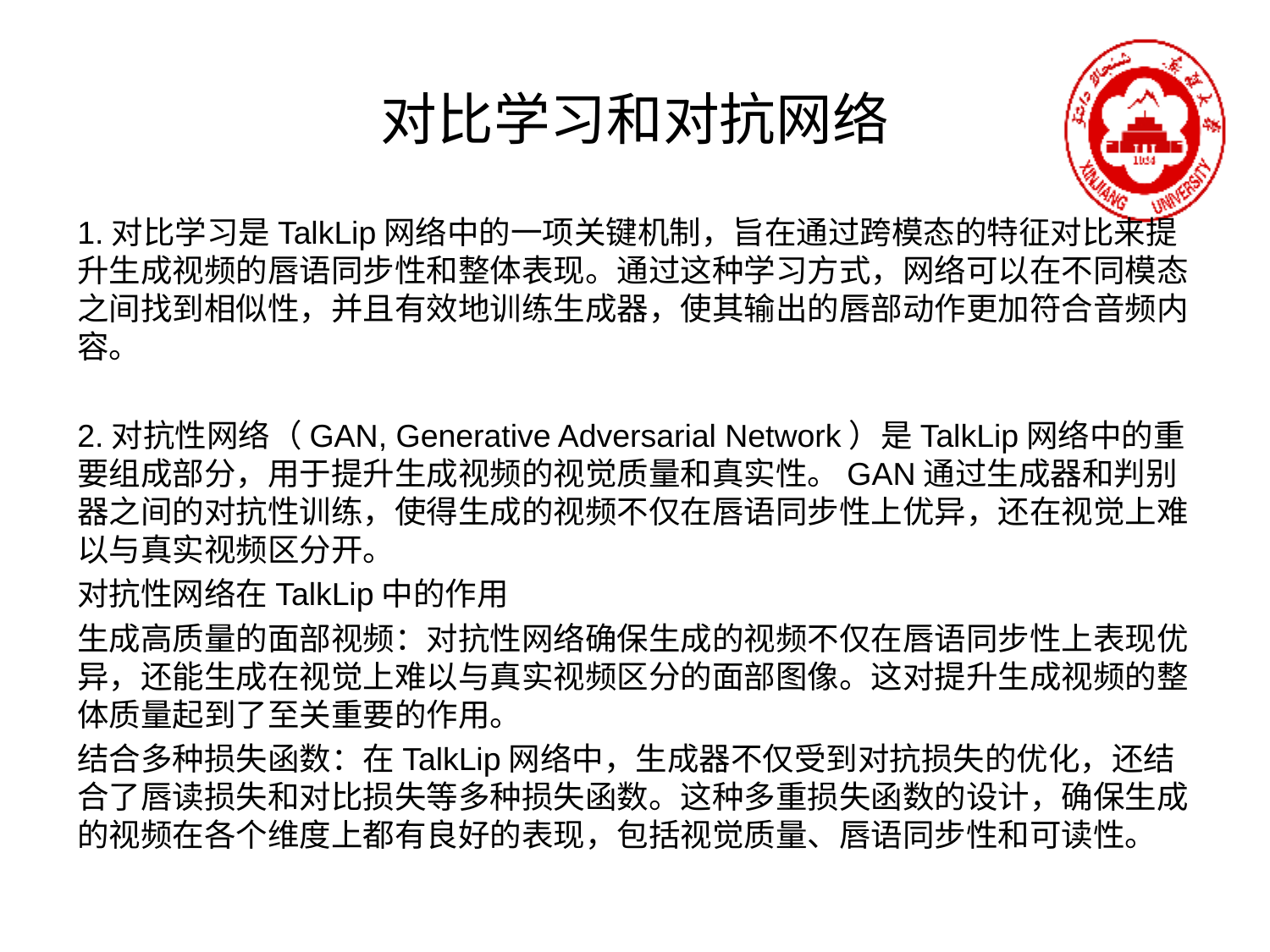

# 对比学习和对抗网络
1.对比学习是TalkLip网络中的一项关键机制，旨在通过跨模态的特征对比来提升生成视频的唇语同步性和整体表现。通过这种学习方式，网络可以在不同模态之间找到相似性，并且有效地训练生成器，使其输出的唇部动作更加符合音频内容。

2.对抗性网络（GAN, Generative Adversarial Network）是TalkLip网络中的重要组成部分，用于提升生成视频的视觉质量和真实性。GAN通过生成器和判别器之间的对抗性训练，使得生成的视频不仅在唇语同步性上优异，还在视觉上难以与真实视频区分开。
对抗性网络在TalkLip中的作用
生成高质量的面部视频：对抗性网络确保生成的视频不仅在唇语同步性上表现优异，还能生成在视觉上难以与真实视频区分的面部图像。这对提升生成视频的整体质量起到了至关重要的作用。
结合多种损失函数：在TalkLip网络中，生成器不仅受到对抗损失的优化，还结合了唇读损失和对比损失等多种损失函数。这种多重损失函数的设计，确保生成的视频在各个维度上都有良好的表现，包括视觉质量、唇语同步性和可读性。